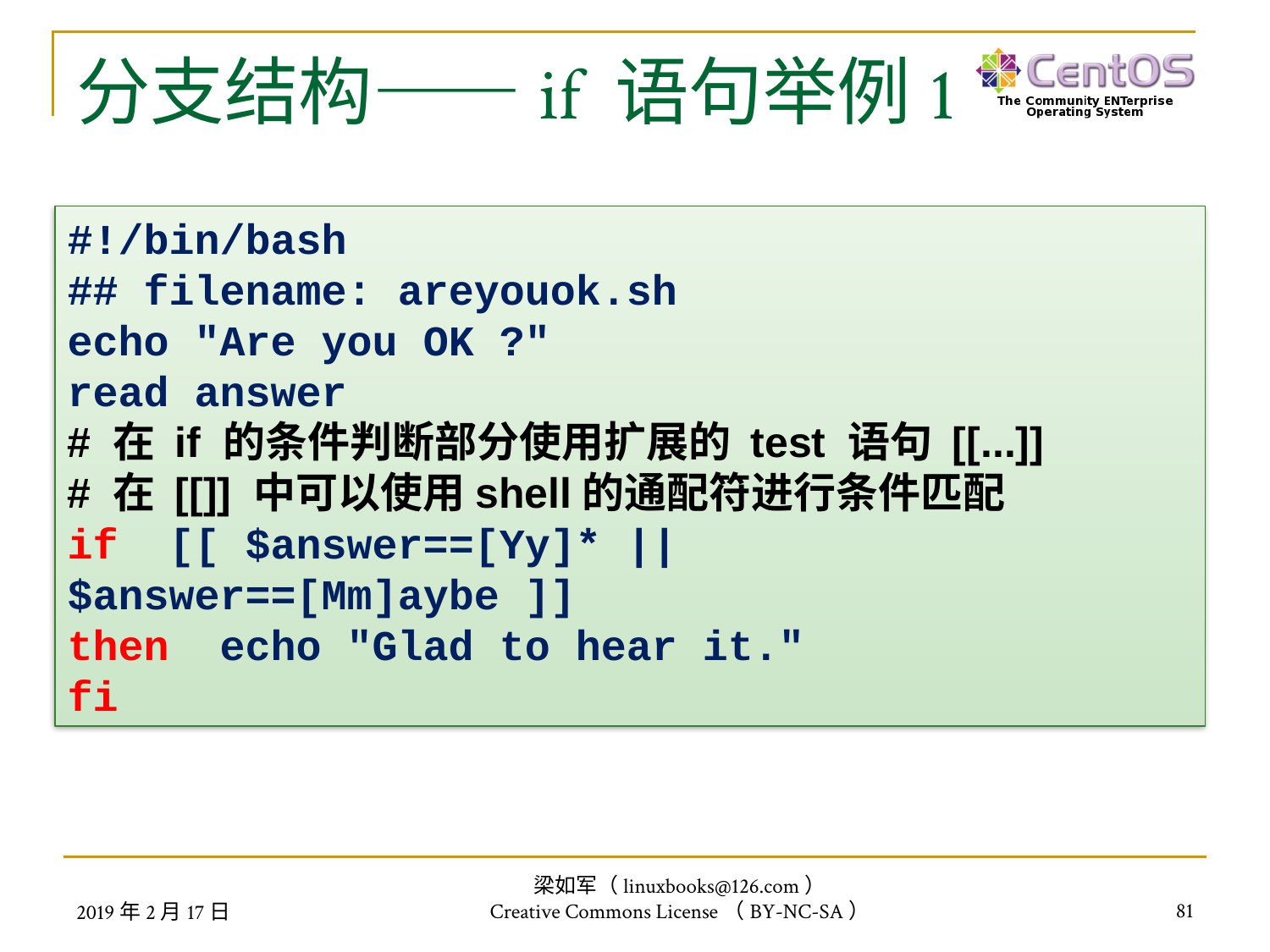

# 分支结构——if 语句举例1
#!/bin/bash
## filename: areyouok.sh
echo "Are you OK ?"
read answer
# 在 if 的条件判断部分使用扩展的 test 语句 [[...]]
# 在 [[]] 中可以使用shell的通配符进行条件匹配
if  [[ $answer==[Yy]* || $answer==[Mm]aybe ]]
then  echo "Glad to hear it."
fi
梁如军（linuxbooks@126.com）
Creative Commons License（BY-NC-SA）
2019年2月17日
81